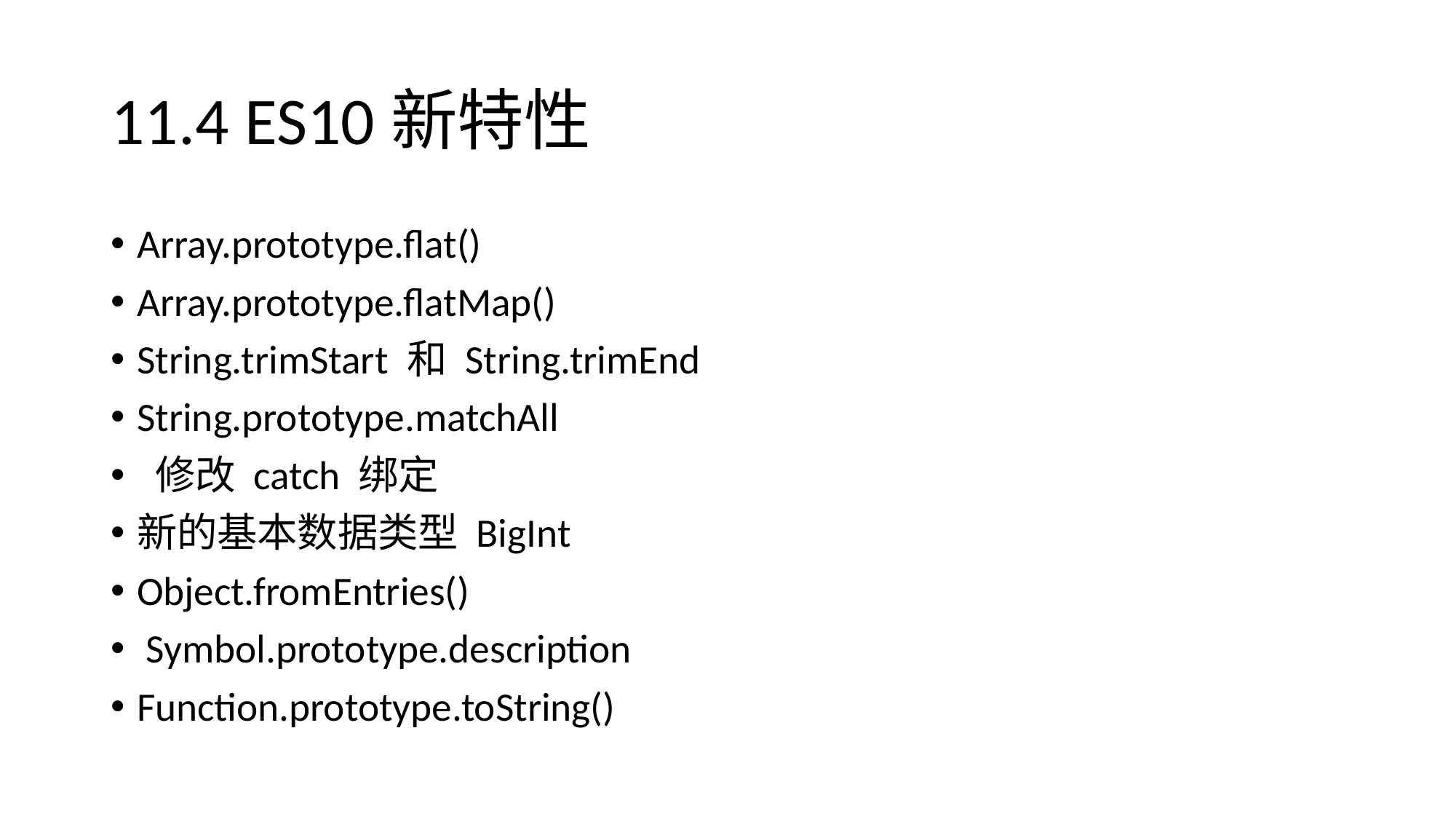

# 11.4 ES10新特性
Array.prototype.flat()
Array.prototype.flatMap()
String.trimStart 和 String.trimEnd
String.prototype.matchAll
 修改 catch 绑定
新的基本数据类型 BigInt
Object.fromEntries()
 Symbol.prototype.description
Function.prototype.toString()